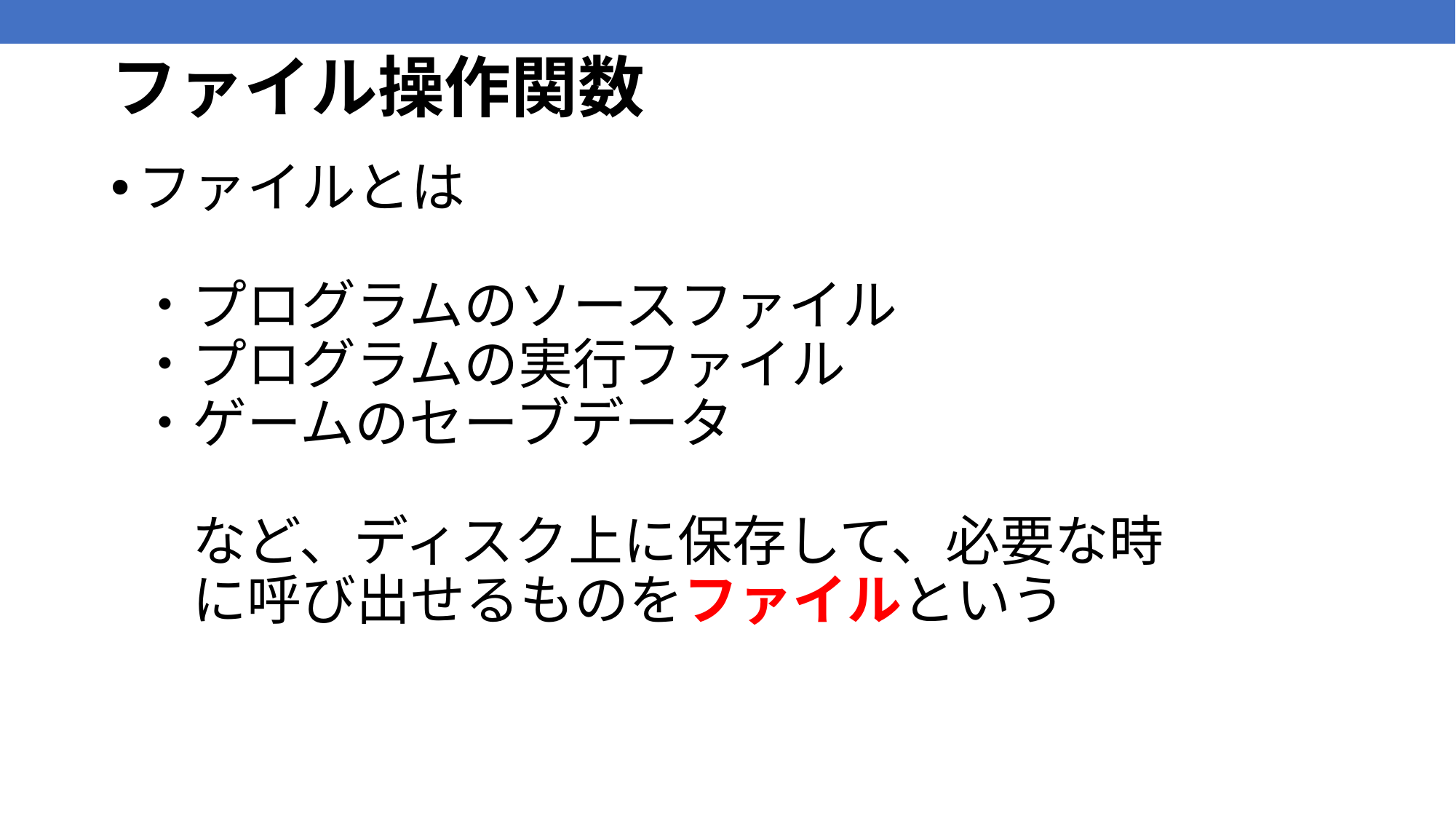

# ファイル操作関数
ファイルとは
・プログラムのソースファイル
・プログラムの実行ファイル
・ゲームのセーブデータ
　など、ディスク上に保存して、必要な時
　に呼び出せるものをファイルという